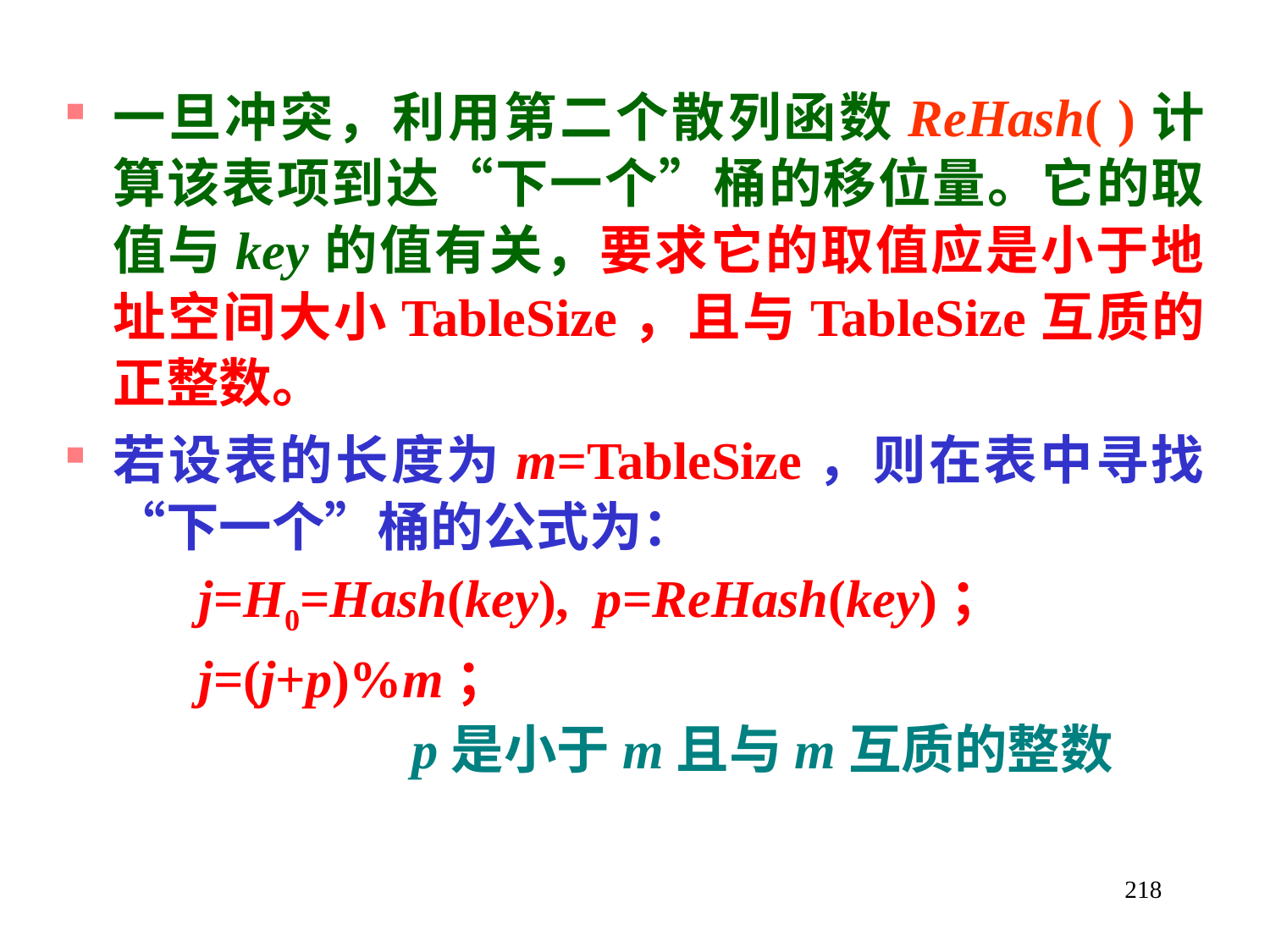

一旦冲突，利用第二个散列函数ReHash( )计算该表项到达“下一个”桶的移位量。它的取值与key的值有关，要求它的取值应是小于地址空间大小TableSize，且与TableSize互质的正整数。
若设表的长度为m=TableSize，则在表中寻找“下一个”桶的公式为：
          j=H0=Hash(key),  p=ReHash(key)；
          j=(j+p)%m；
                          p是小于m且与m互质的整数
218